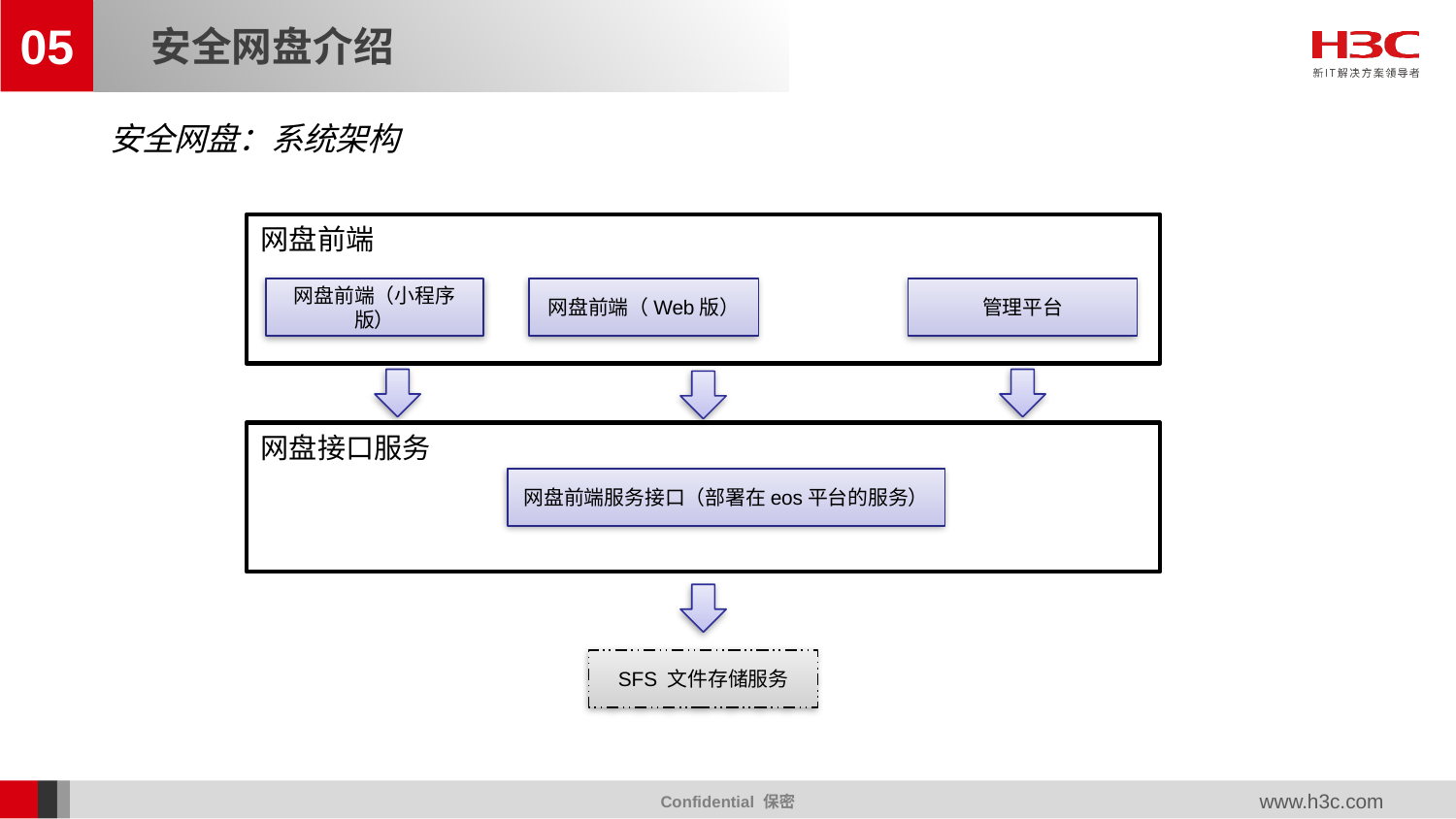

05
安全网盘介绍
安全网盘：系统架构
网盘前端
网盘前端（小程序版）
网盘前端（Web版）
管理平台

网盘接口服务
网盘前端服务接口（部署在eos平台的服务）

SFS 文件存储服务